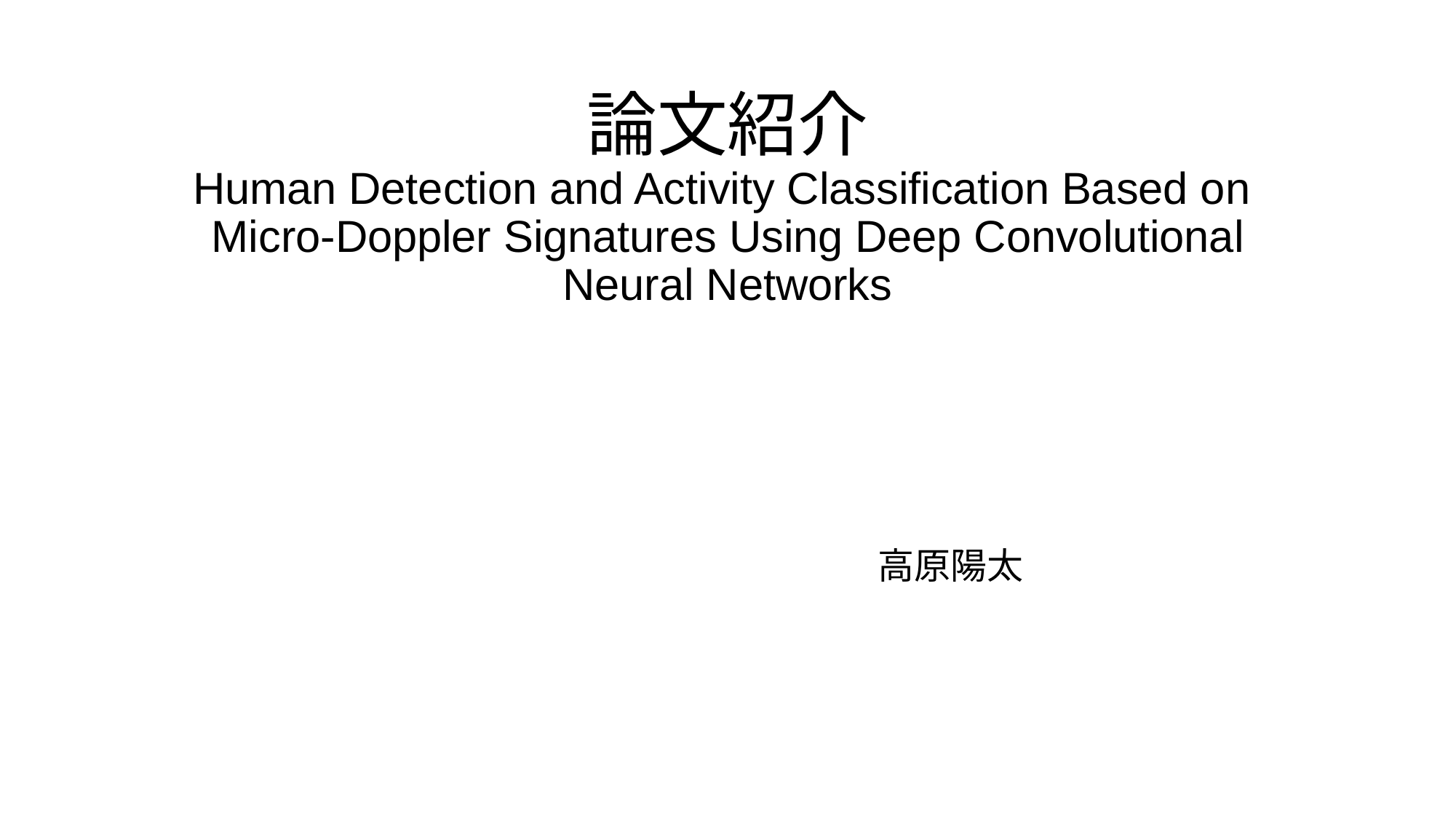

# 論文紹介 Human Detection and Activity Classification Based on Micro-Doppler Signatures Using Deep Convolutional Neural Networks
高原陽太